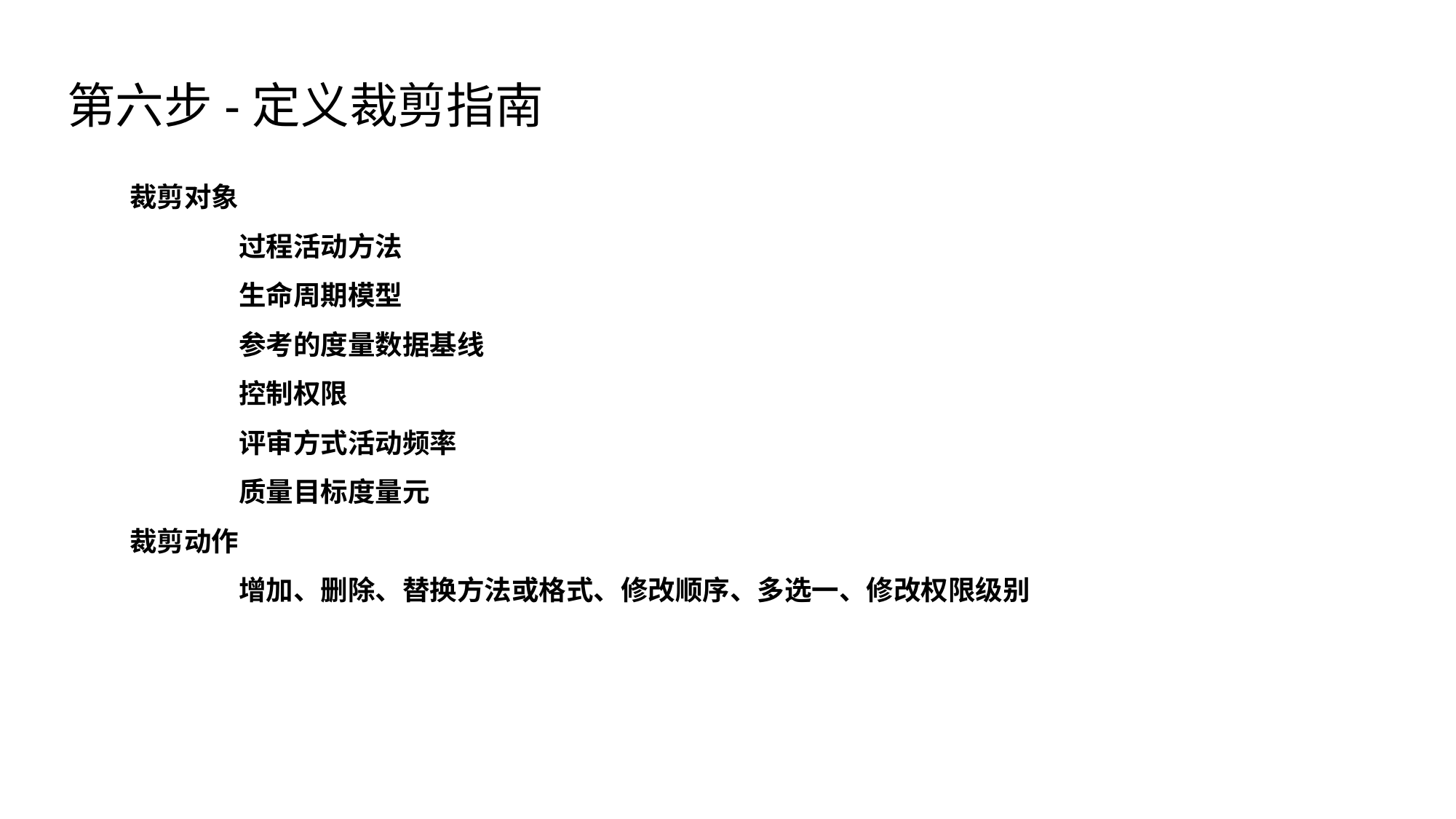

第六步-定义裁剪指南
裁剪对象
	过程活动方法
	生命周期模型
	参考的度量数据基线
	控制权限
	评审方式活动频率
	质量目标度量元
裁剪动作
	增加、删除、替换方法或格式、修改顺序、多选一、修改权限级别